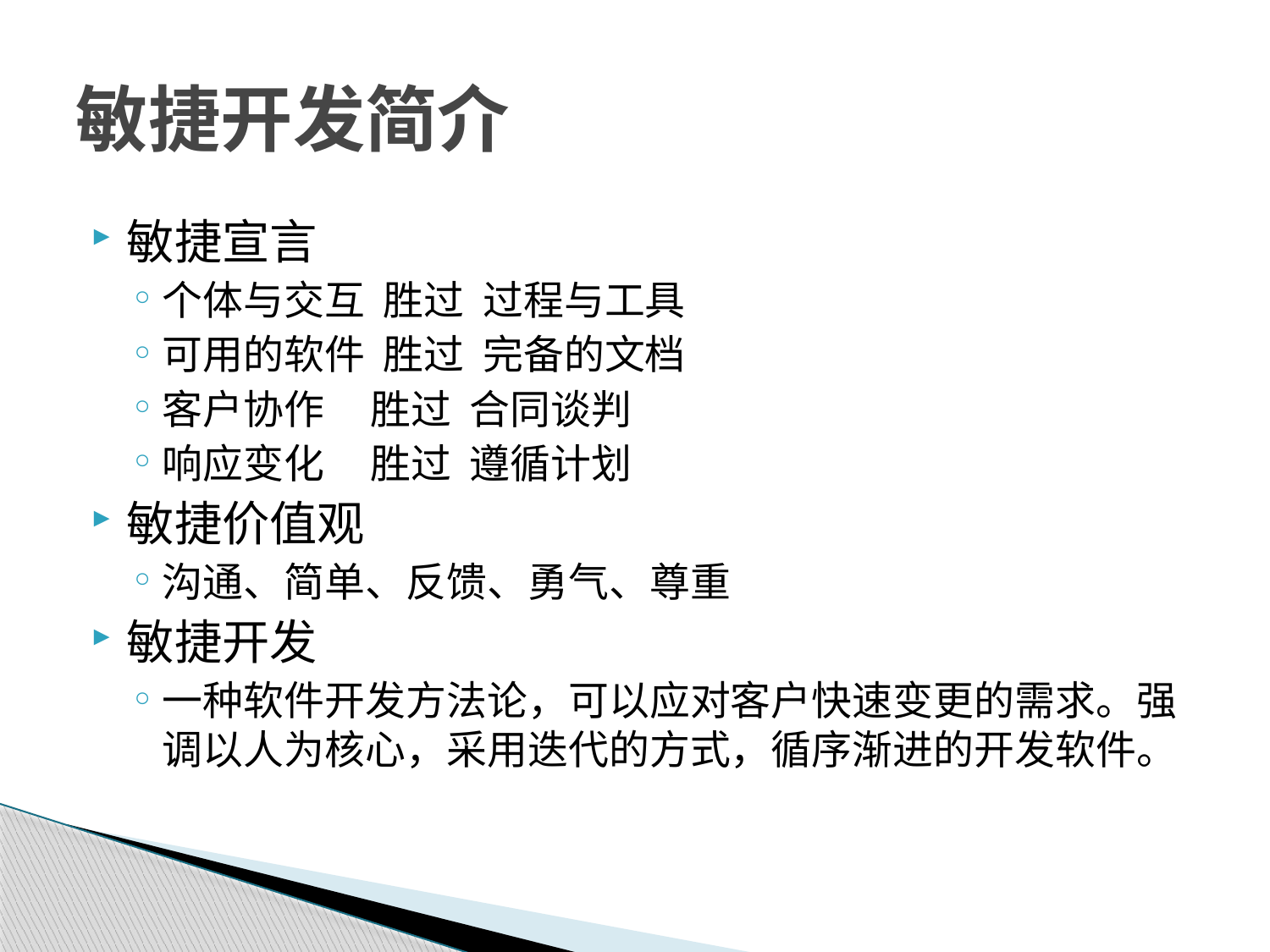

# 敏捷开发简介
敏捷宣言
个体与交互  胜过  过程与工具
可用的软件  胜过  完备的文档
客户协作     胜过  合同谈判
响应变化     胜过  遵循计划
敏捷价值观
沟通、简单、反馈、勇气、尊重
敏捷开发
一种软件开发方法论，可以应对客户快速变更的需求。强调以人为核心，采用迭代的方式，循序渐进的开发软件。